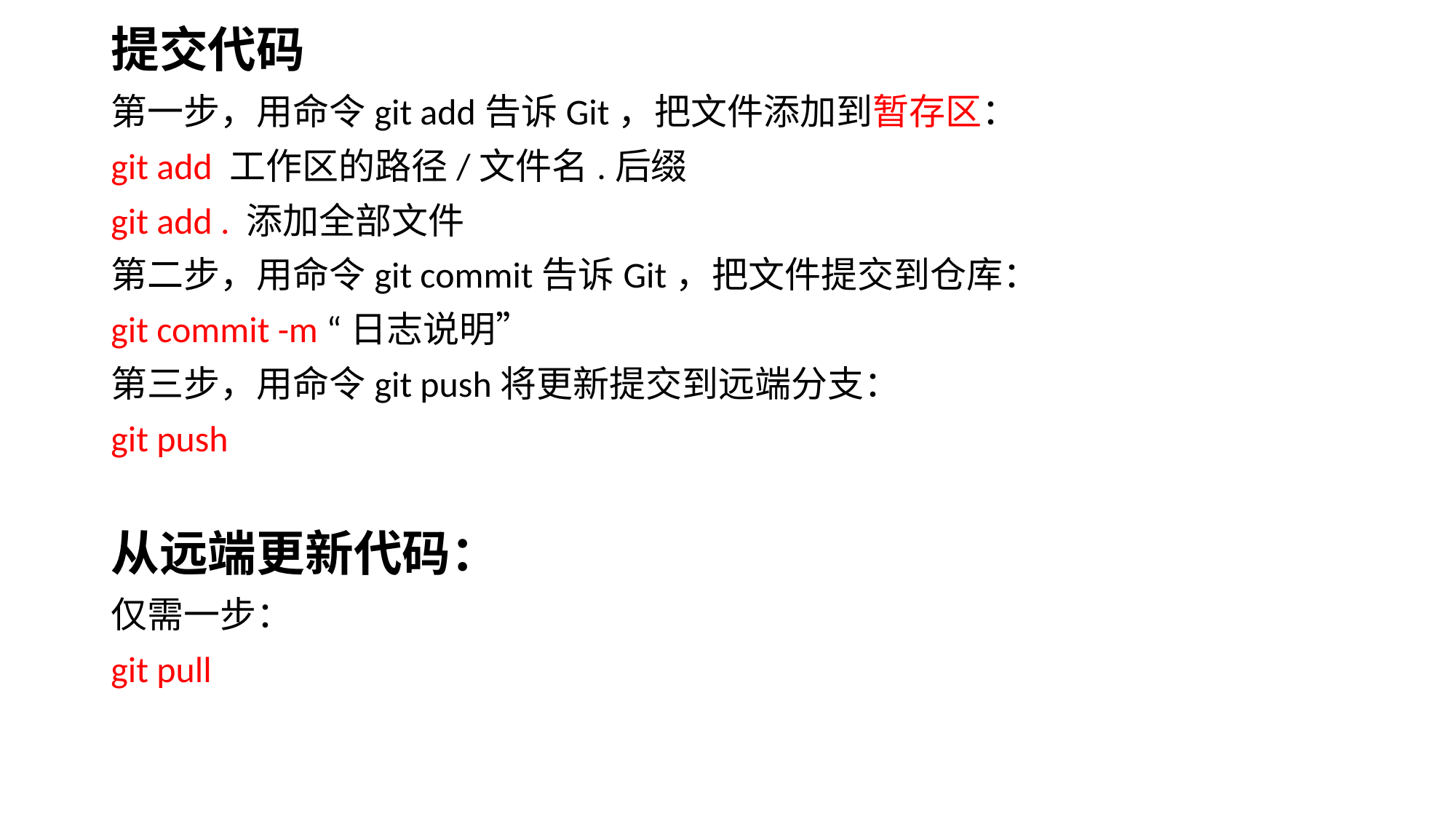

提交代码
第一步，用命令git add告诉Git，把文件添加到暂存区：
git add 工作区的路径/文件名.后缀
git add . 添加全部文件
第二步，用命令git commit告诉Git，把文件提交到仓库：
git commit -m “日志说明”
第三步，用命令git push将更新提交到远端分支：
git push

从远端更新代码：
仅需一步：
git pull